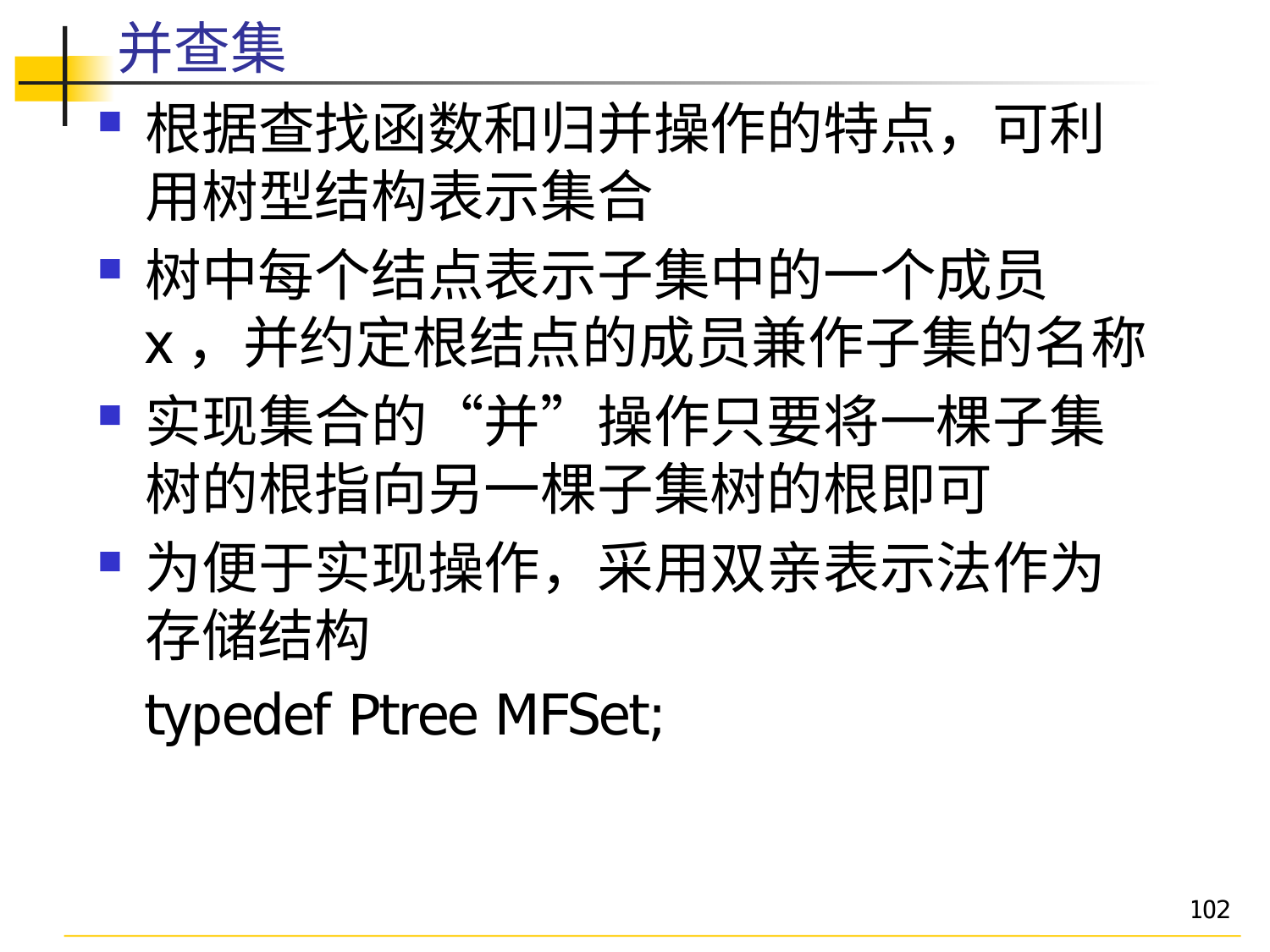

# 并查集
根据查找函数和归并操作的特点，可利用树型结构表示集合
树中每个结点表示子集中的一个成员x，并约定根结点的成员兼作子集的名称
实现集合的“并”操作只要将一棵子集树的根指向另一棵子集树的根即可
为便于实现操作，采用双亲表示法作为存储结构
	typedef Ptree MFSet;
102